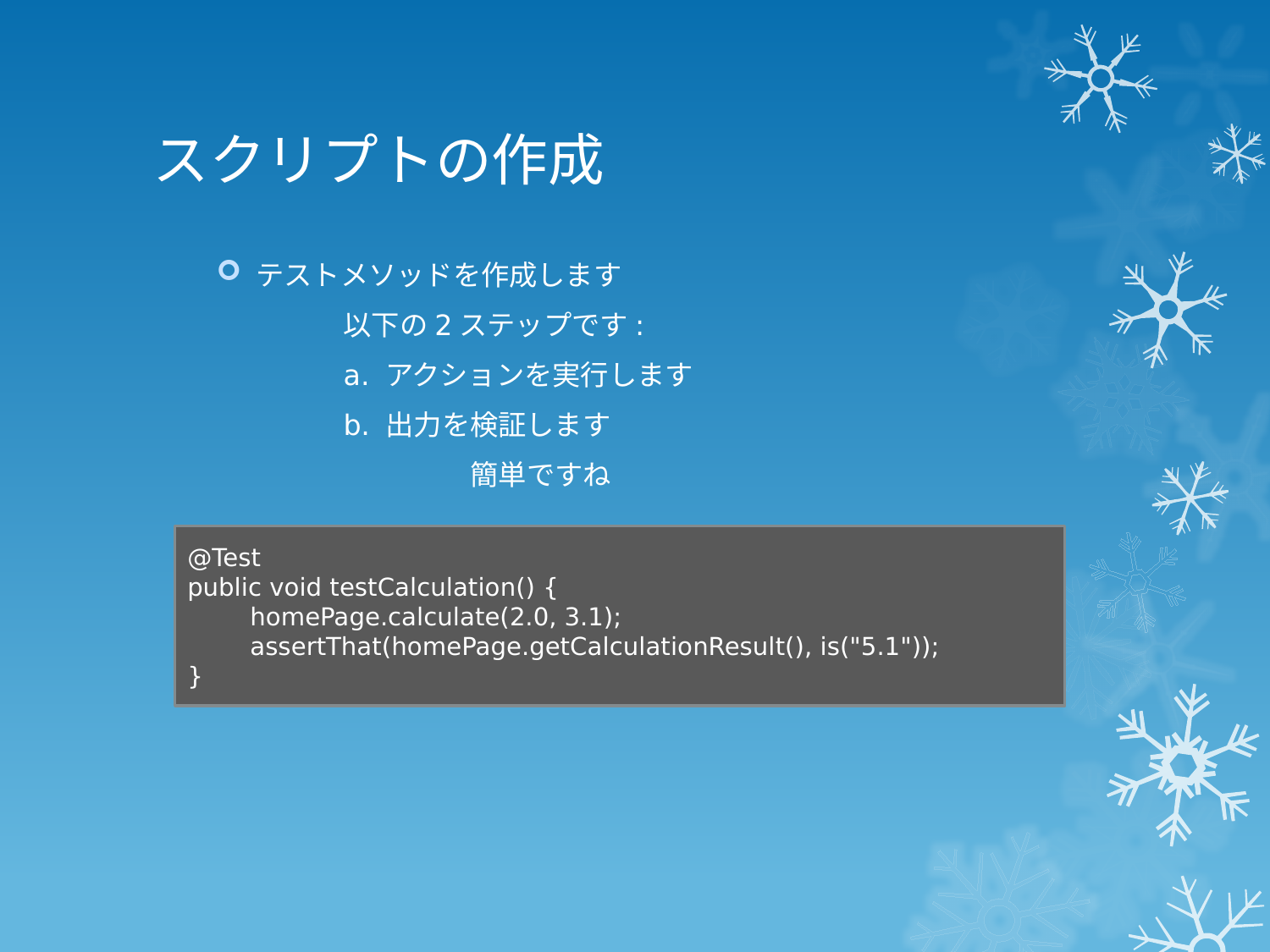

# スクリプトの作成
テストメソッドを作成します
	以下の2ステップです:
	a. アクションを実行します
	b. 出力を検証します
		簡単ですね
@Test
public void testCalculation() {
        homePage.calculate(2.0, 3.1);
        assertThat(homePage.getCalculationResult(), is("5.1"));
}